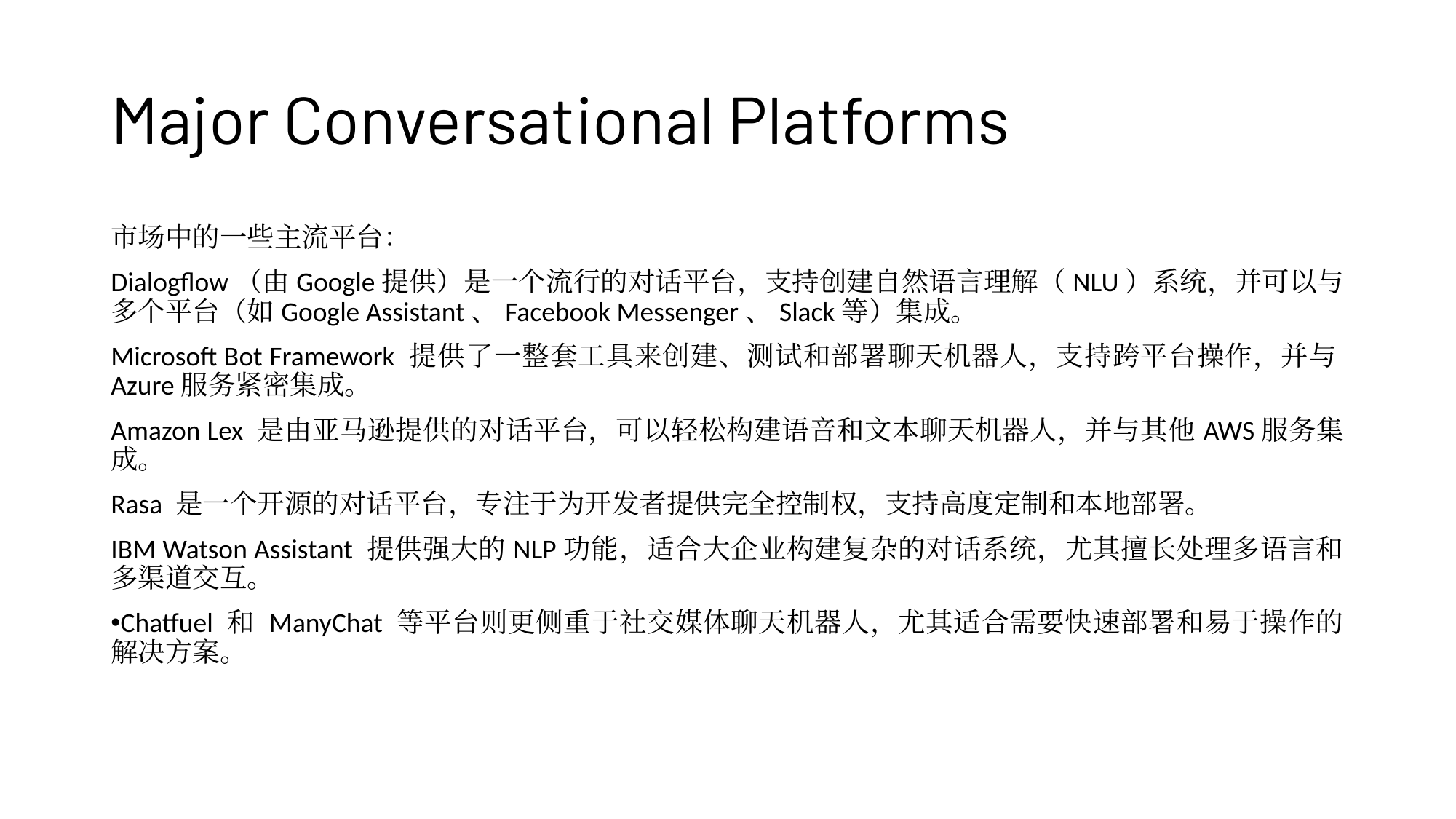

# Major Conversational Platforms
市场中的一些主流平台：
Dialogflow（由Google提供）是一个流行的对话平台，支持创建自然语言理解（NLU）系统，并可以与多个平台（如Google Assistant、Facebook Messenger、Slack等）集成。
Microsoft Bot Framework 提供了一整套工具来创建、测试和部署聊天机器人，支持跨平台操作，并与Azure服务紧密集成。
Amazon Lex 是由亚马逊提供的对话平台，可以轻松构建语音和文本聊天机器人，并与其他AWS服务集成。
Rasa 是一个开源的对话平台，专注于为开发者提供完全控制权，支持高度定制和本地部署。
IBM Watson Assistant 提供强大的NLP功能，适合大企业构建复杂的对话系统，尤其擅长处理多语言和多渠道交互。
Chatfuel 和 ManyChat 等平台则更侧重于社交媒体聊天机器人，尤其适合需要快速部署和易于操作的解决方案。